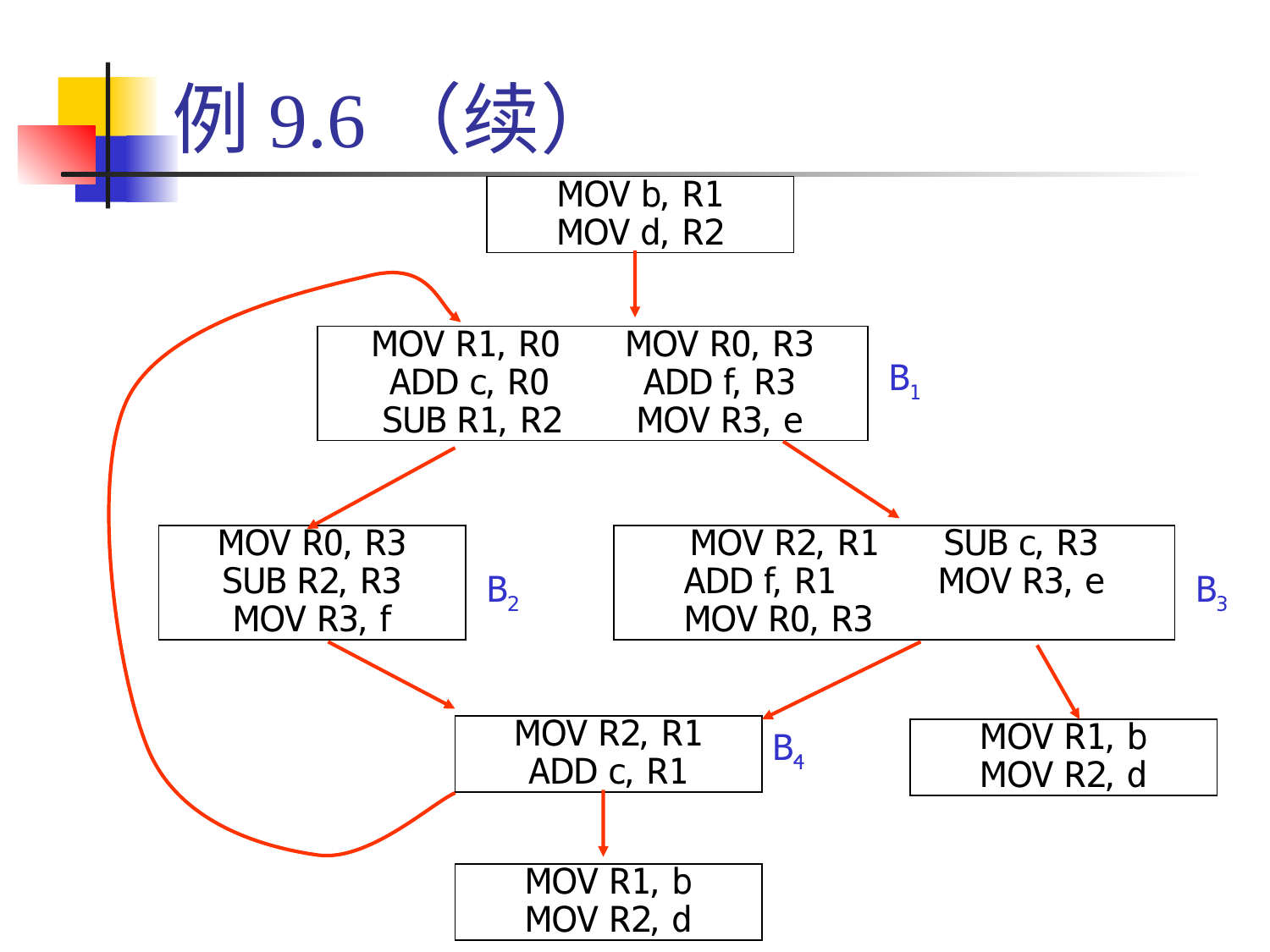

# 例9.6（续）
MOV b, R1
MOV d, R2

MOV R1, R0	MOV R0, R3
ADD c, R0	ADD f, R3
SUB R1, R2	MOV R3, e
B1

MOV R0, R3
SUB R2, R3
MOV R3, f
MOV R2, R1	SUB c, R3
ADD f, R1	MOV R3, e
MOV R0, R3	MOV R3, e
B2
B3

MOV R2, R1
ADD c, R1
B4
MOV R1, b
MOV R2, d

MOV R1, b
MOV R2, d